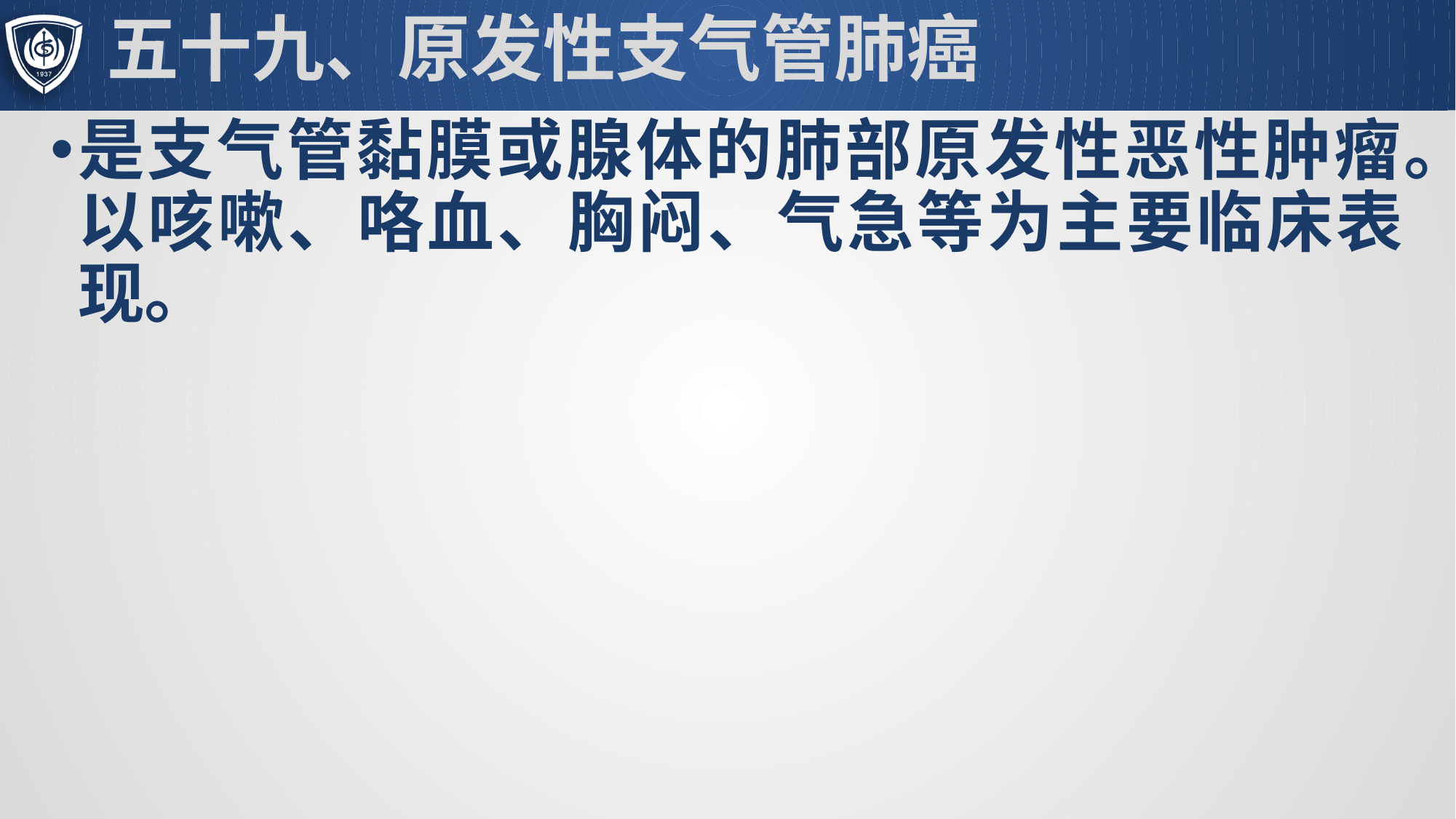

# 五十九、原发性支气管肺癌
是支气管黏膜或腺体的肺部原发性恶性肿瘤。以咳嗽、咯血、胸闷、气急等为主要临床表现。